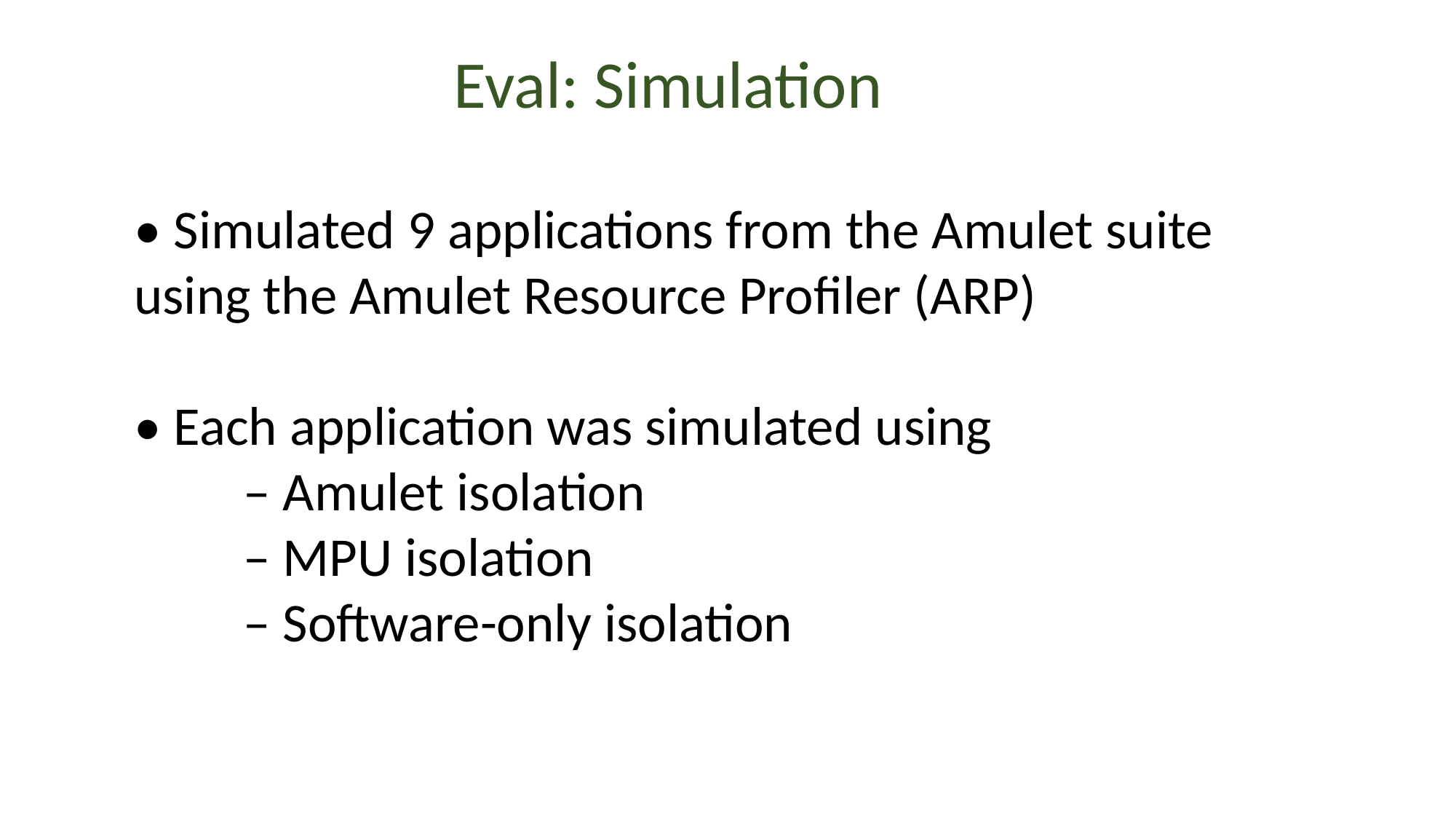

Eval: Simulation
• Simulated 9 applications from the Amulet suite using the Amulet Resource Profiler (ARP)

• Each application was simulated using
	– Amulet isolation
	– MPU isolation
	– Software-only isolation
•  编译时内存隔离
•  运行时内存隔离
•  运行时内存隔离
•  一个堆栈
•  多堆栈
•  多堆栈
•  不允许使用指针
•  允许使用指针
•  允许使用指针
•  不允许使用递归
•  允许使用递归
•  允许使用递归
•  对数组访问进行边界检查
•  对内存访问进行下边界检  查
•  对内存访问进行边界检  查（上下都检查）